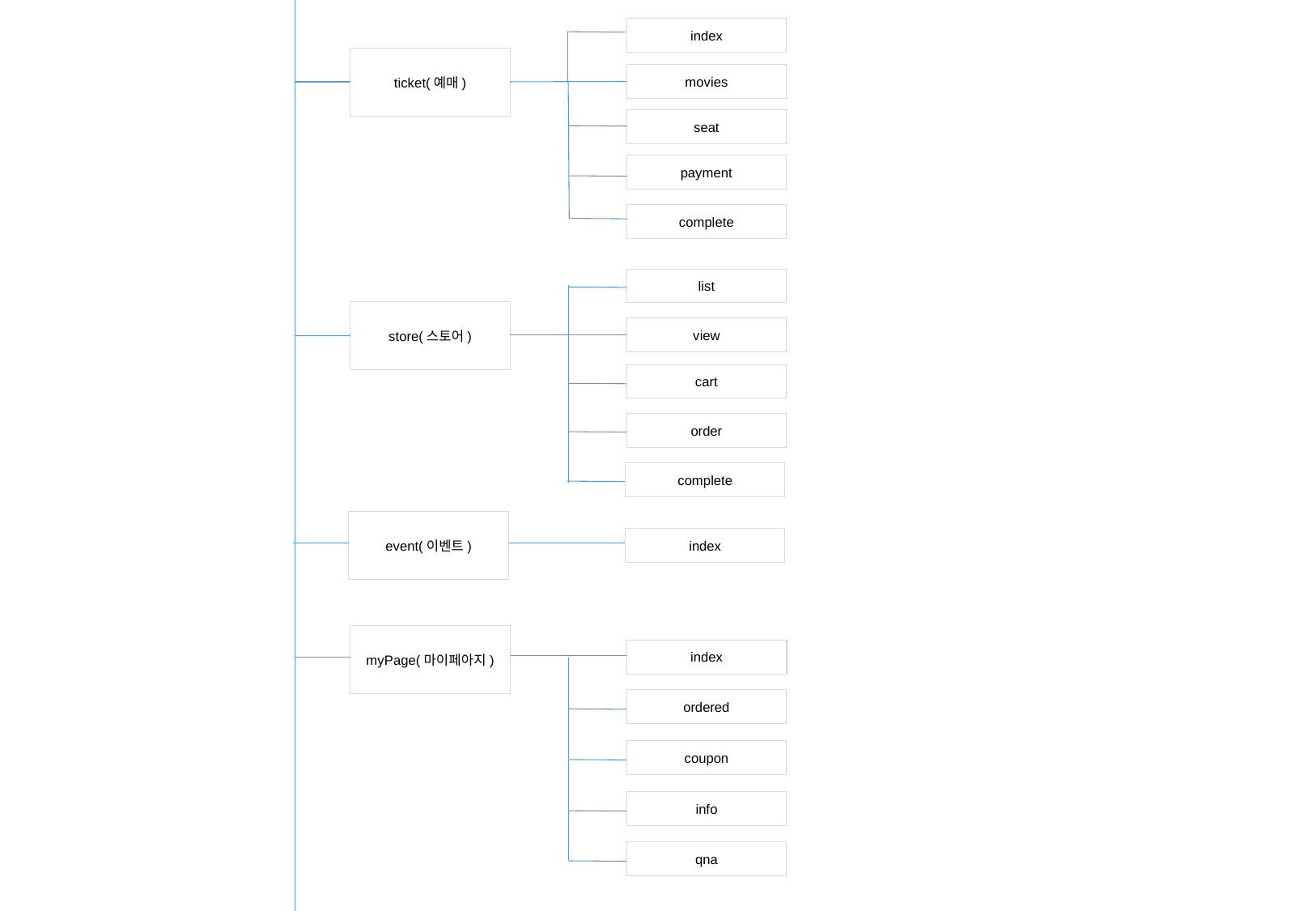

index
ticket(예매)
movies
seat
payment
complete
list
store(스토어)
view
cart
order
complete
event(이벤트)
index
myPage(마이페아지)
index
무비차트
ordered
coupon
info
qna